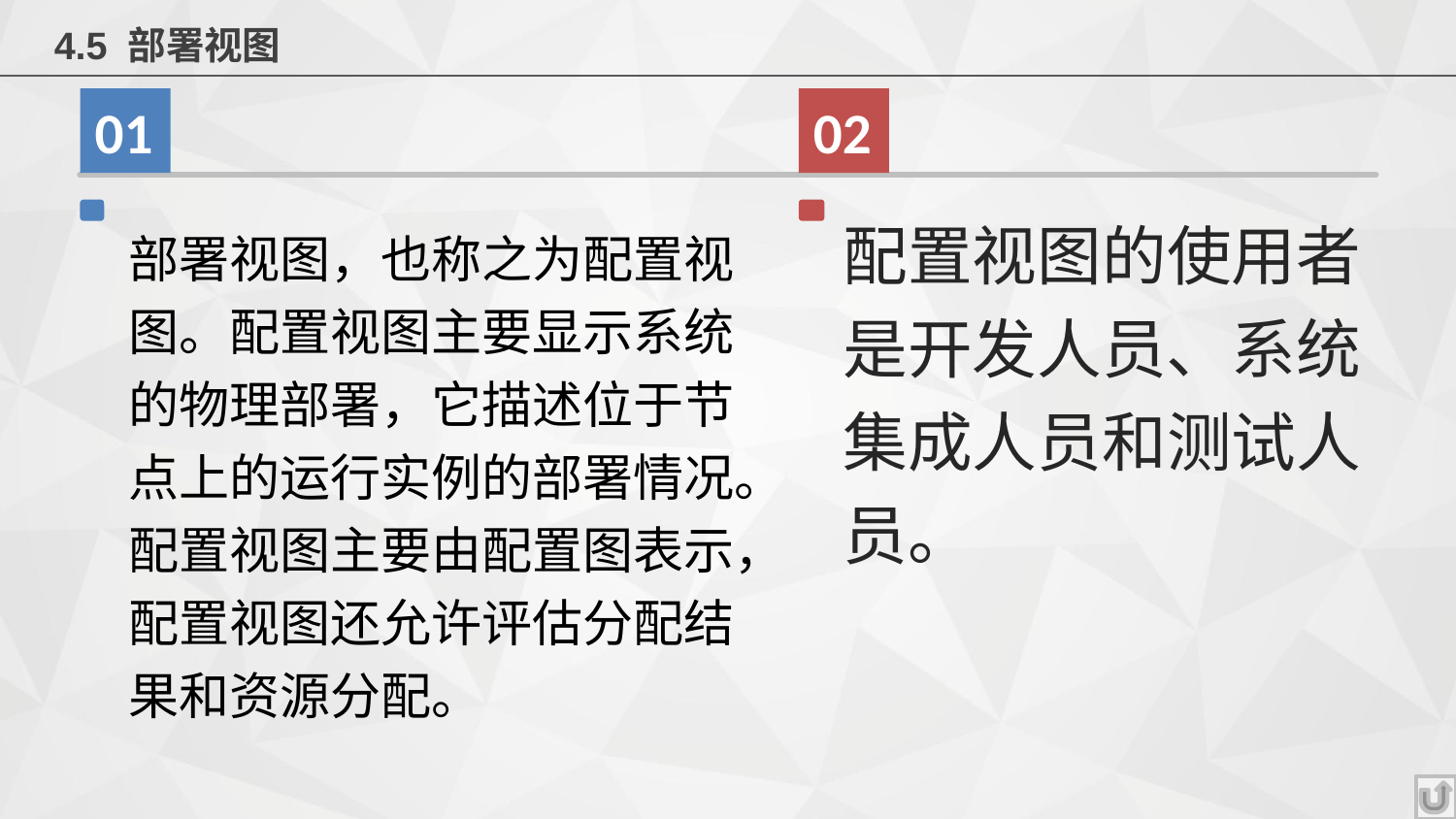

4.5 部署视图
01
02
配置视图的使用者是开发人员、系统集成人员和测试人员。
部署视图，也称之为配置视图。配置视图主要显示系统的物理部署，它描述位于节点上的运行实例的部署情况。配置视图主要由配置图表示，配置视图还允许评估分配结果和资源分配。